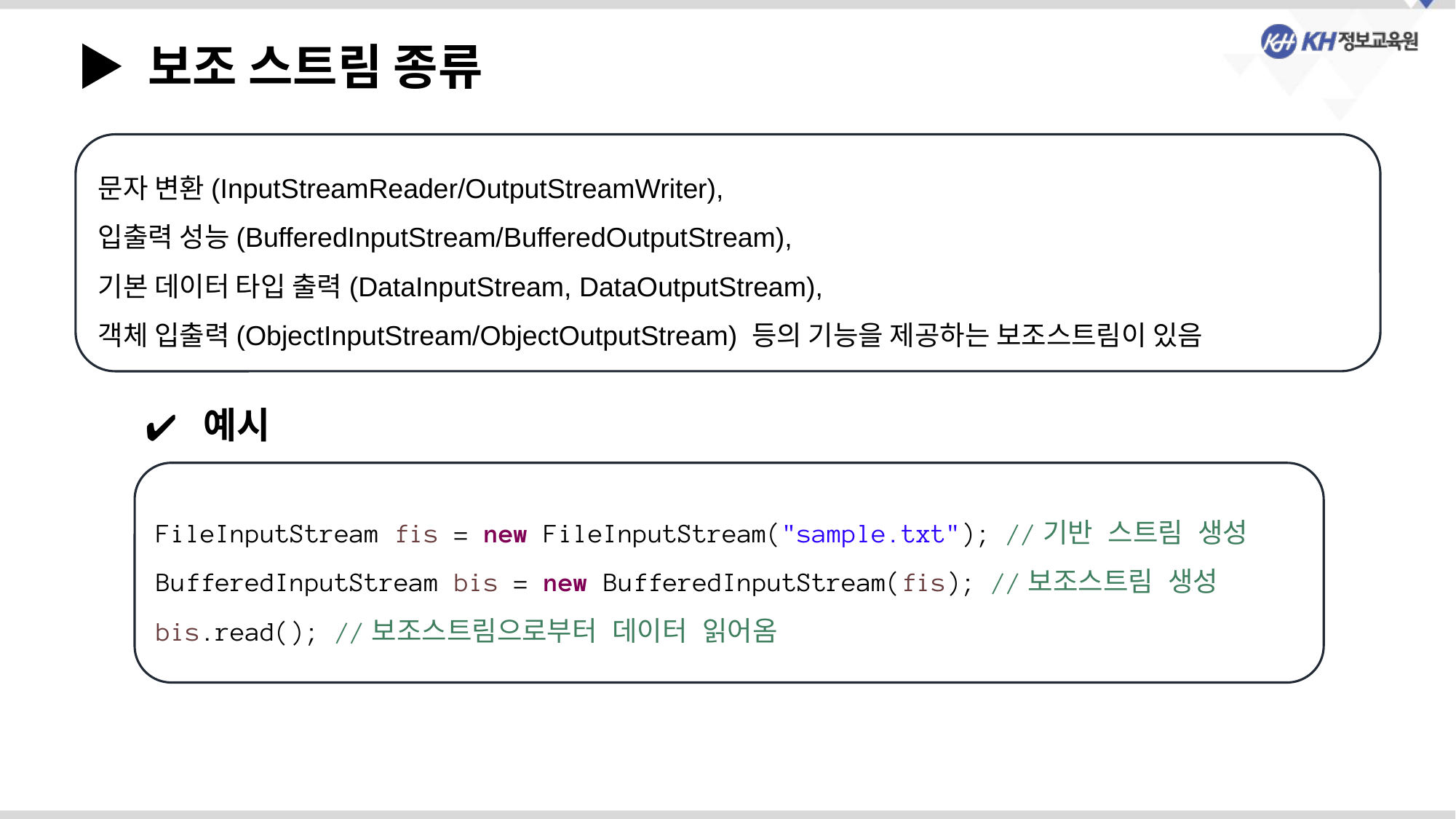

▶ 보조 스트림 종류
문자 변환(InputStreamReader/OutputStreamWriter),
입출력 성능(BufferedInputStream/BufferedOutputStream),
기본 데이터 타입 출력(DataInputStream, DataOutputStream),
객체 입출력(ObjectInputStream/ObjectOutputStream) 등의 기능을 제공하는 보조스트림이 있음
 예시
FileInputStream fis = new FileInputStream("sample.txt"); //기반 스트림 생성
BufferedInputStream bis = new BufferedInputStream(fis); //보조스트림 생성
bis.read(); //보조스트림으로부터 데이터 읽어옴